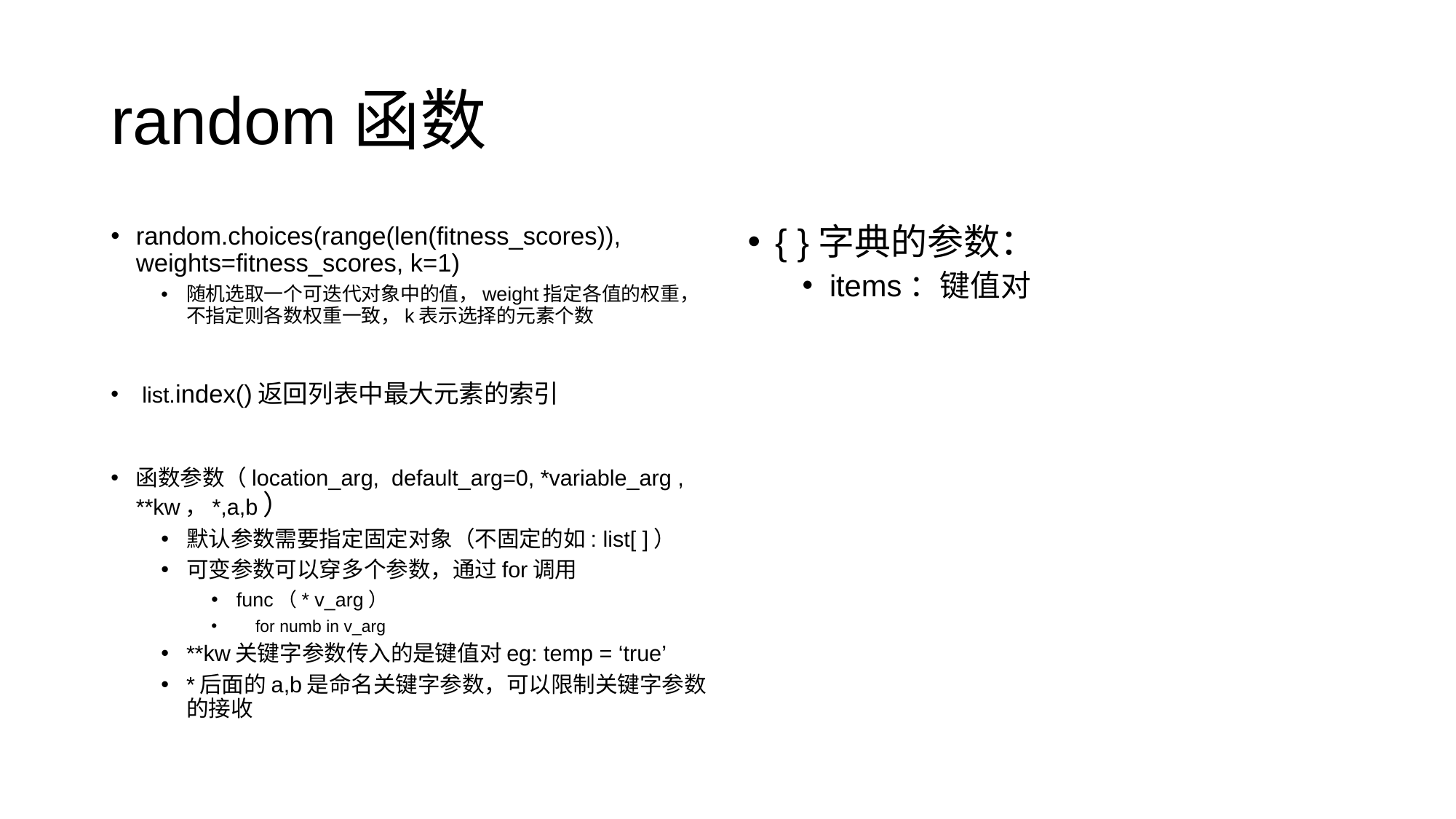

# random函数
random.choices(range(len(fitness_scores)), weights=fitness_scores, k=1)
随机选取一个可迭代对象中的值，weight指定各值的权重，不指定则各数权重一致，k表示选择的元素个数

 list.index()返回列表中最大元素的索引

函数参数（location_arg,  default_arg=0, *variable_arg ,  **kw，*,a,b）
默认参数需要指定固定对象（不固定的如: list[ ]）
可变参数可以穿多个参数，通过for调用
func（* v_arg）
    for numb in v_arg
**kw关键字参数传入的是键值对eg: temp = ‘true’
*后面的a,b是命名关键字参数，可以限制关键字参数的接收
{ }字典的参数：
items：键值对